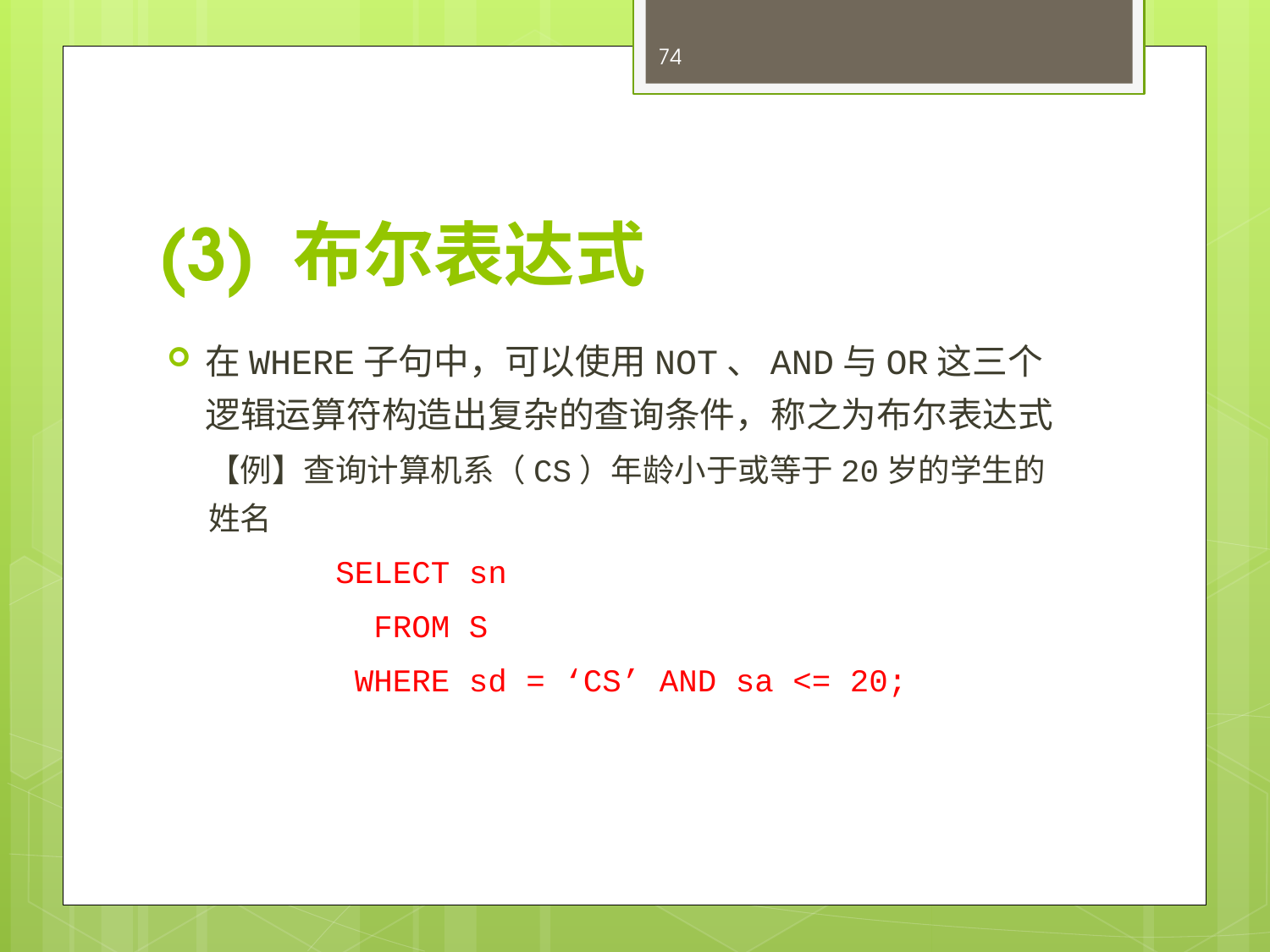

74
# (3) 布尔表达式
在WHERE子句中，可以使用NOT、AND与OR这三个逻辑运算符构造出复杂的查询条件，称之为布尔表达式
【例】查询计算机系（CS）年龄小于或等于20岁的学生的姓名
	SELECT sn
	  FROM S
	 WHERE sd = ‘CS’ AND sa <= 20;